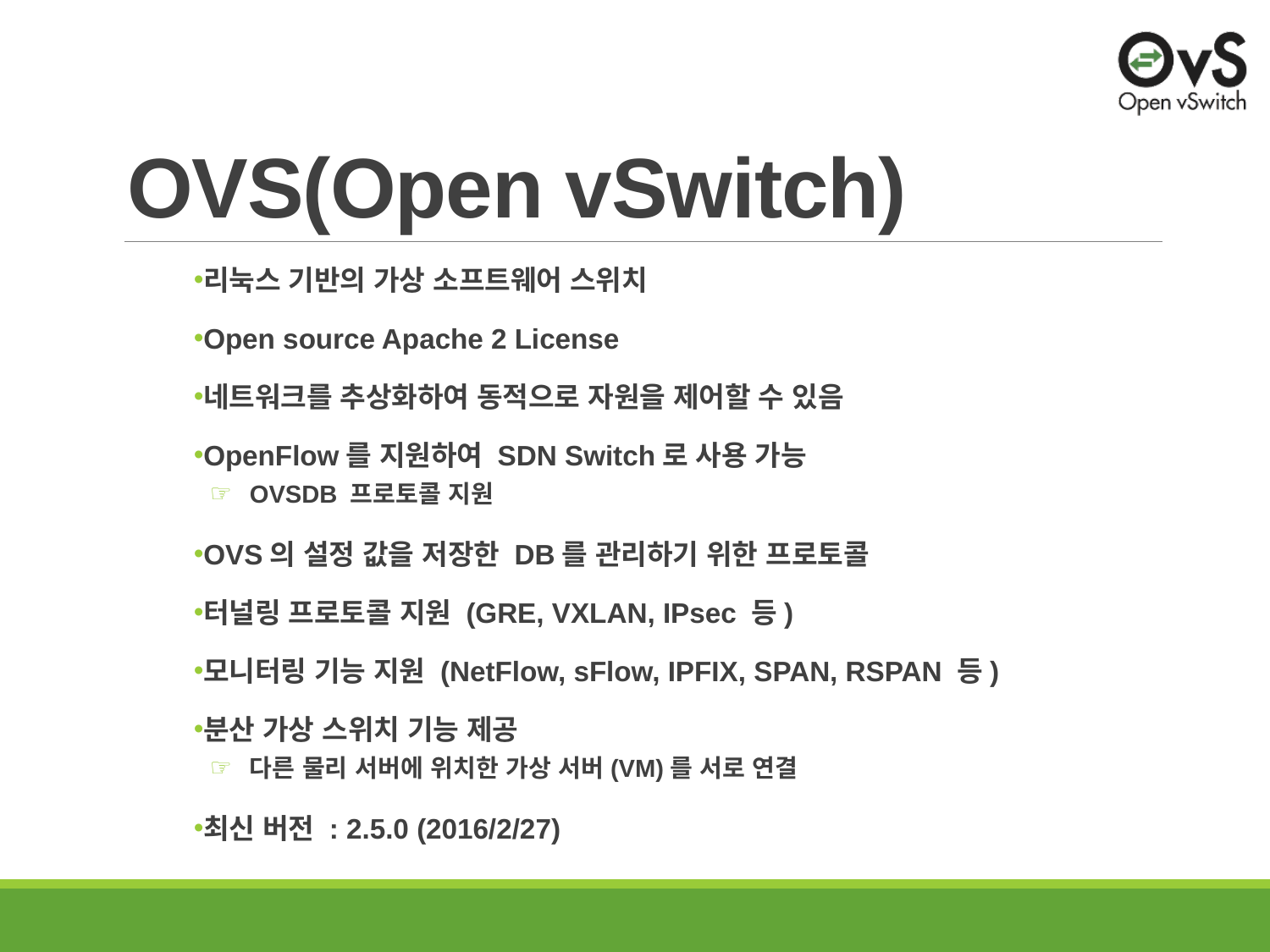

# OVS(Open vSwitch)
리눅스 기반의 가상 소프트웨어 스위치
Open source Apache 2 License
네트워크를 추상화하여 동적으로 자원을 제어할 수 있음
OpenFlow를 지원하여 SDN Switch로 사용 가능
OVSDB 프로토콜 지원
OVS의 설정 값을 저장한 DB를 관리하기 위한 프로토콜
터널링 프로토콜 지원 (GRE, VXLAN, IPsec 등)
모니터링 기능 지원 (NetFlow, sFlow, IPFIX, SPAN, RSPAN 등)
분산 가상 스위치 기능 제공
다른 물리 서버에 위치한 가상 서버(VM)를 서로 연결
최신 버전 : 2.5.0 (2016/2/27)